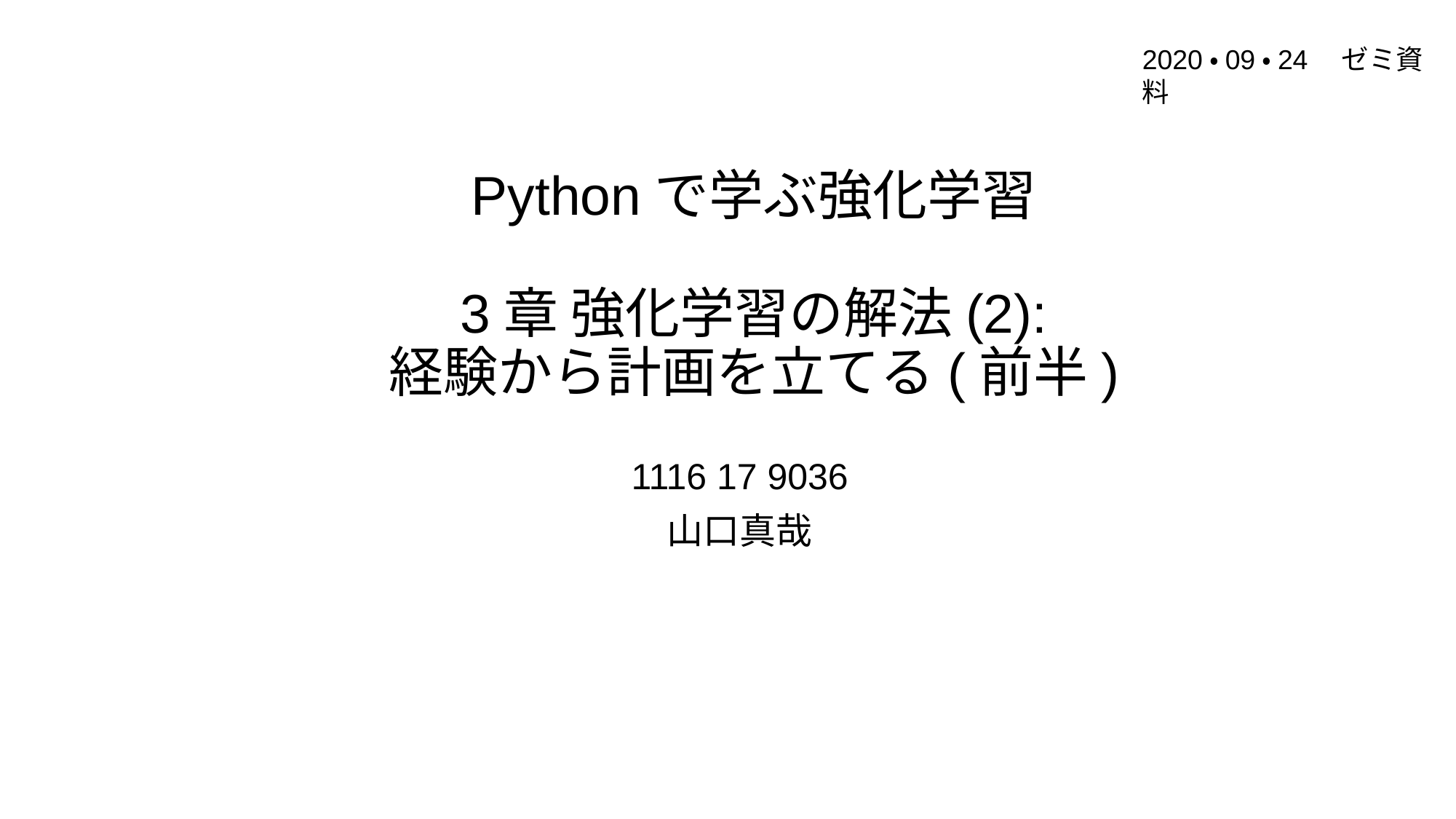

2020・09・24　ゼミ資料
# Pythonで学ぶ強化学習 3章 強化学習の解法(2): 経験から計画を立てる(前半)
1116 17 9036
山口真哉